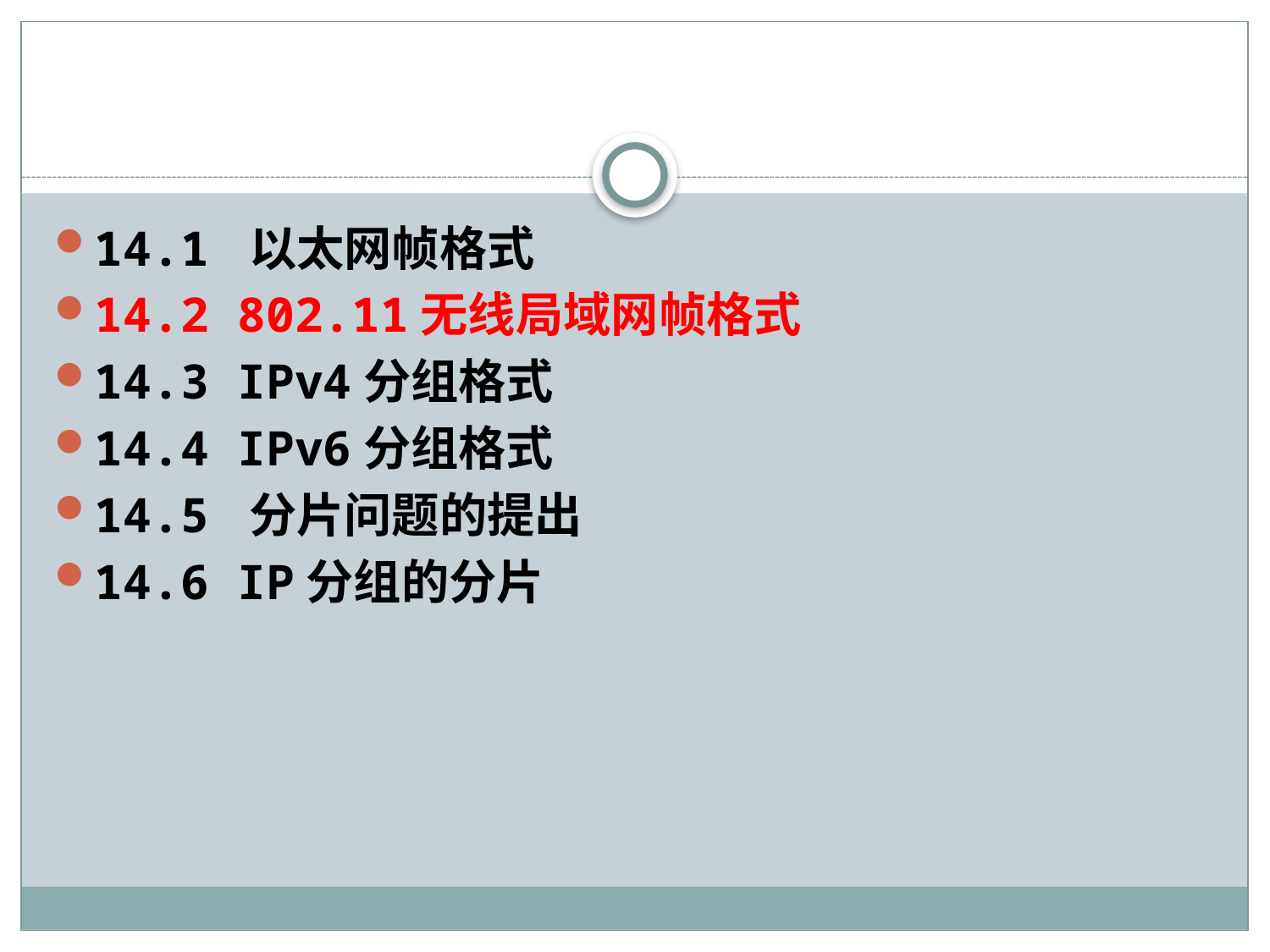

#
14.1 以太网帧格式
14.2 802.11无线局域网帧格式
14.3 IPv4分组格式
14.4 IPv6分组格式
14.5 分片问题的提出
14.6 IP分组的分片